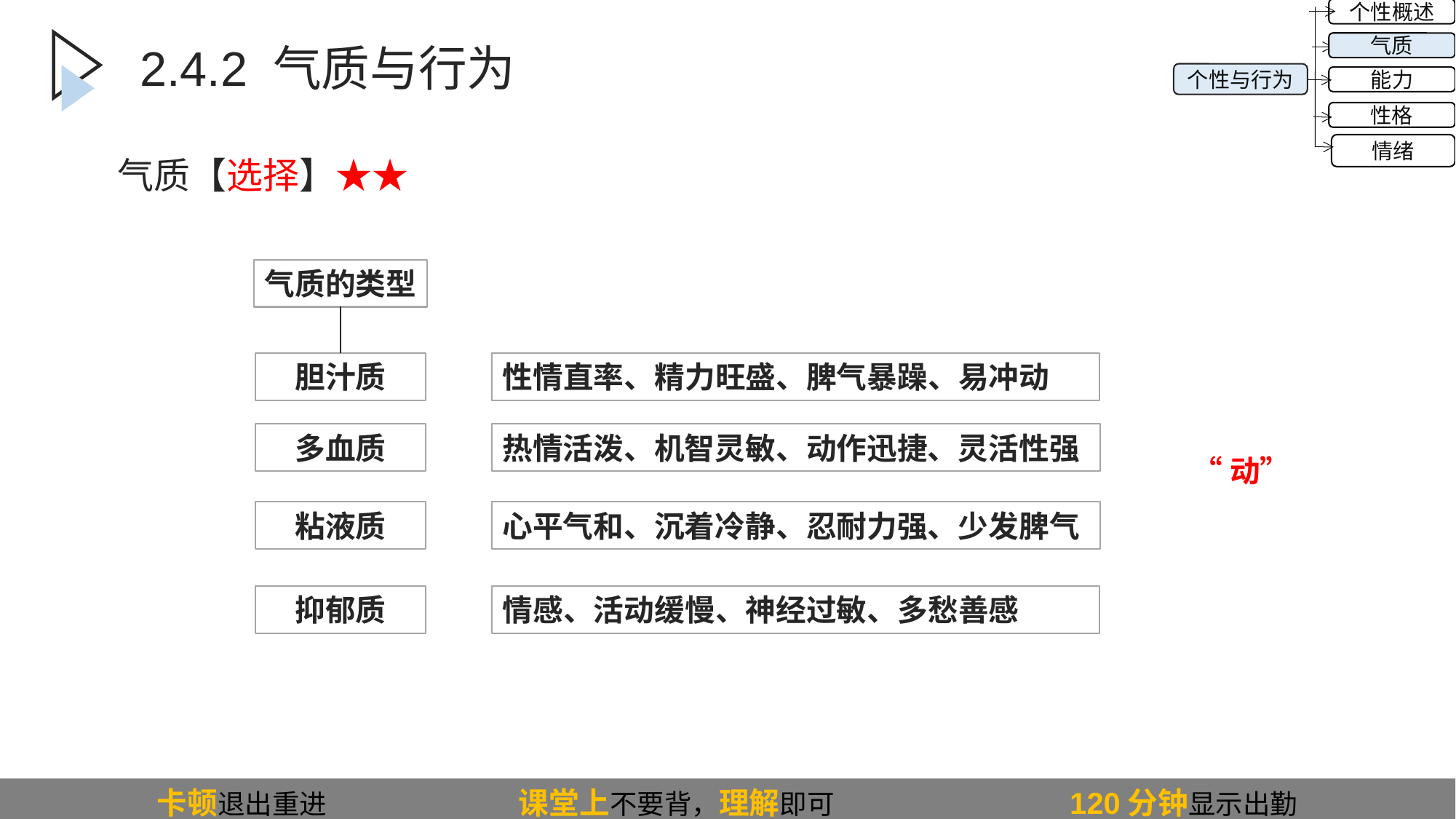

个性概述
气质
能力

性格
情绪
个性与行为
2.4.2 气质与行为
# 气质【选择】★★
气质的类型
胆汁质
性情直率、精力旺盛、脾气暴躁、易冲动
多血质
热情活泼、机智灵敏、动作迅捷、灵活性强
粘液质
心平气和、沉着冷静、忍耐力强、少发脾气
抑郁质
情感、活动缓慢、神经过敏、多愁善感
“动”